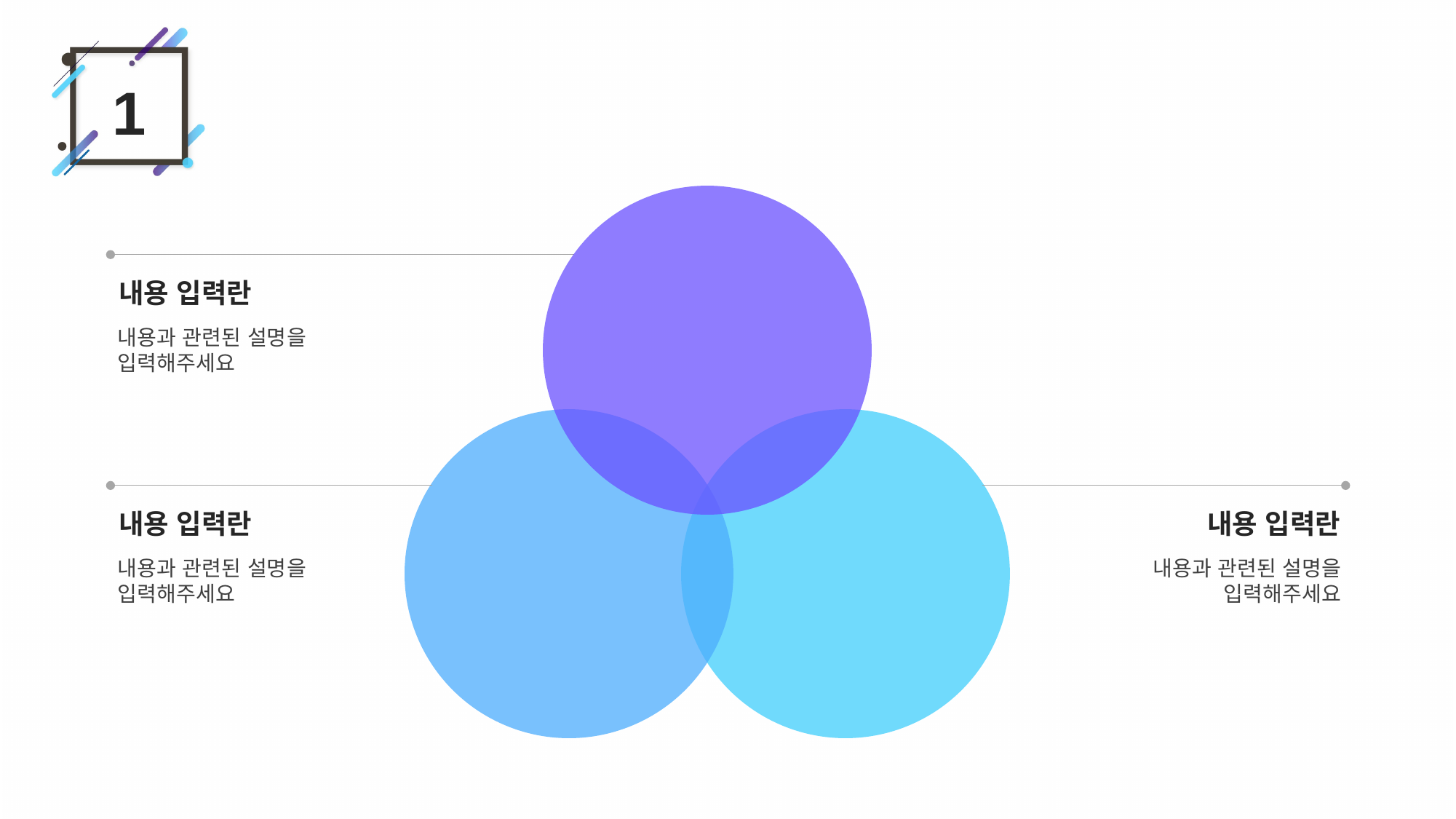

1

내용 입력란
A
내용과 관련된 설명을
입력해주세요

내용 입력란
내용 입력란
B
C
내용과 관련된 설명을
입력해주세요
내용과 관련된 설명을
입력해주세요